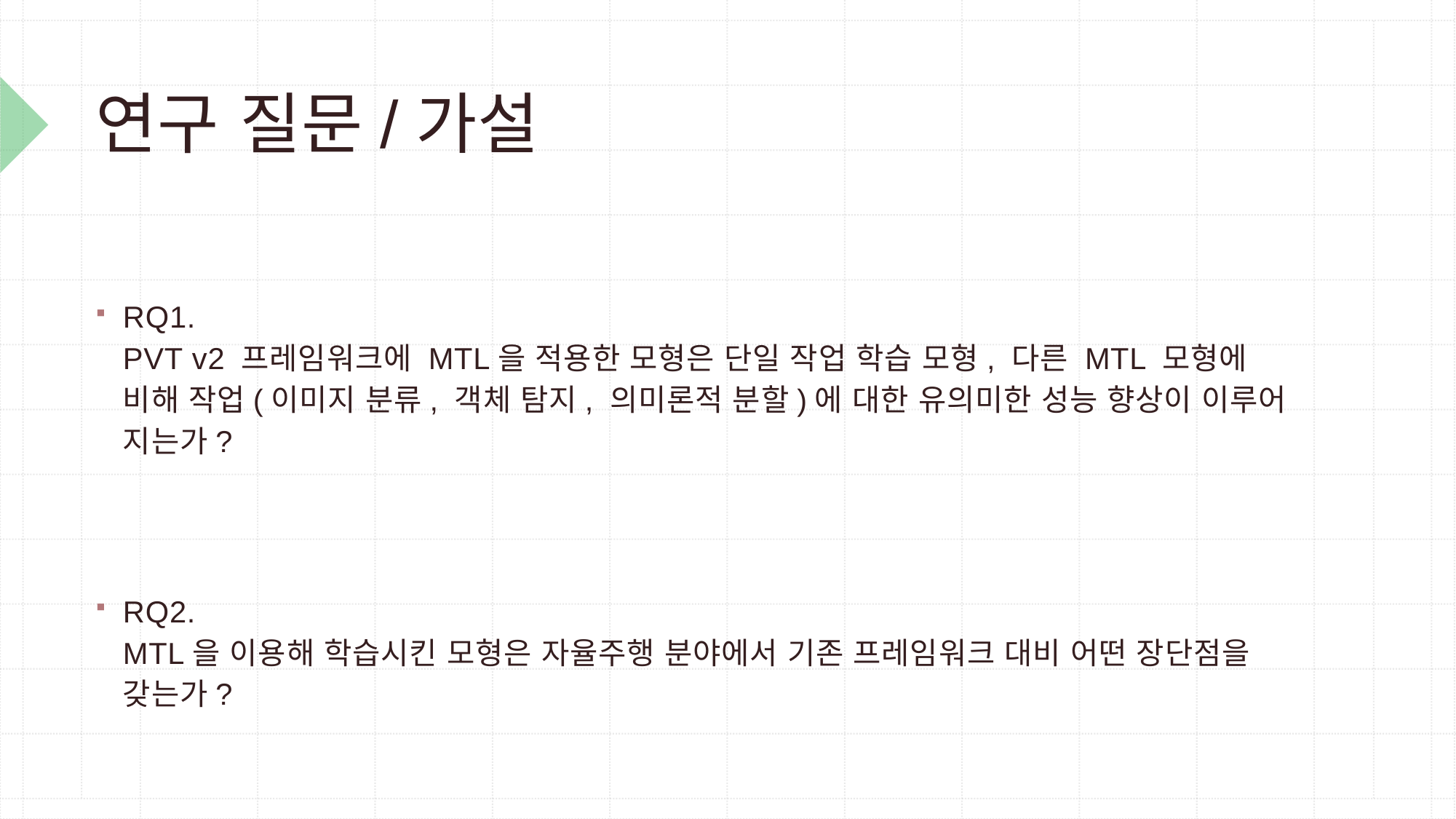

# 연구 질문/가설
RQ1.
PVT v2 프레임워크에 MTL을 적용한 모형은 단일 작업 학습 모형, 다른 MTL 모형에 비해 작업(이미지 분류, 객체 탐지, 의미론적 분할)에 대한 유의미한 성능 향상이 이루어 지는가?

RQ2.
MTL을 이용해 학습시킨 모형은 자율주행 분야에서 기존 프레임워크 대비 어떤 장단점을 갖는가?